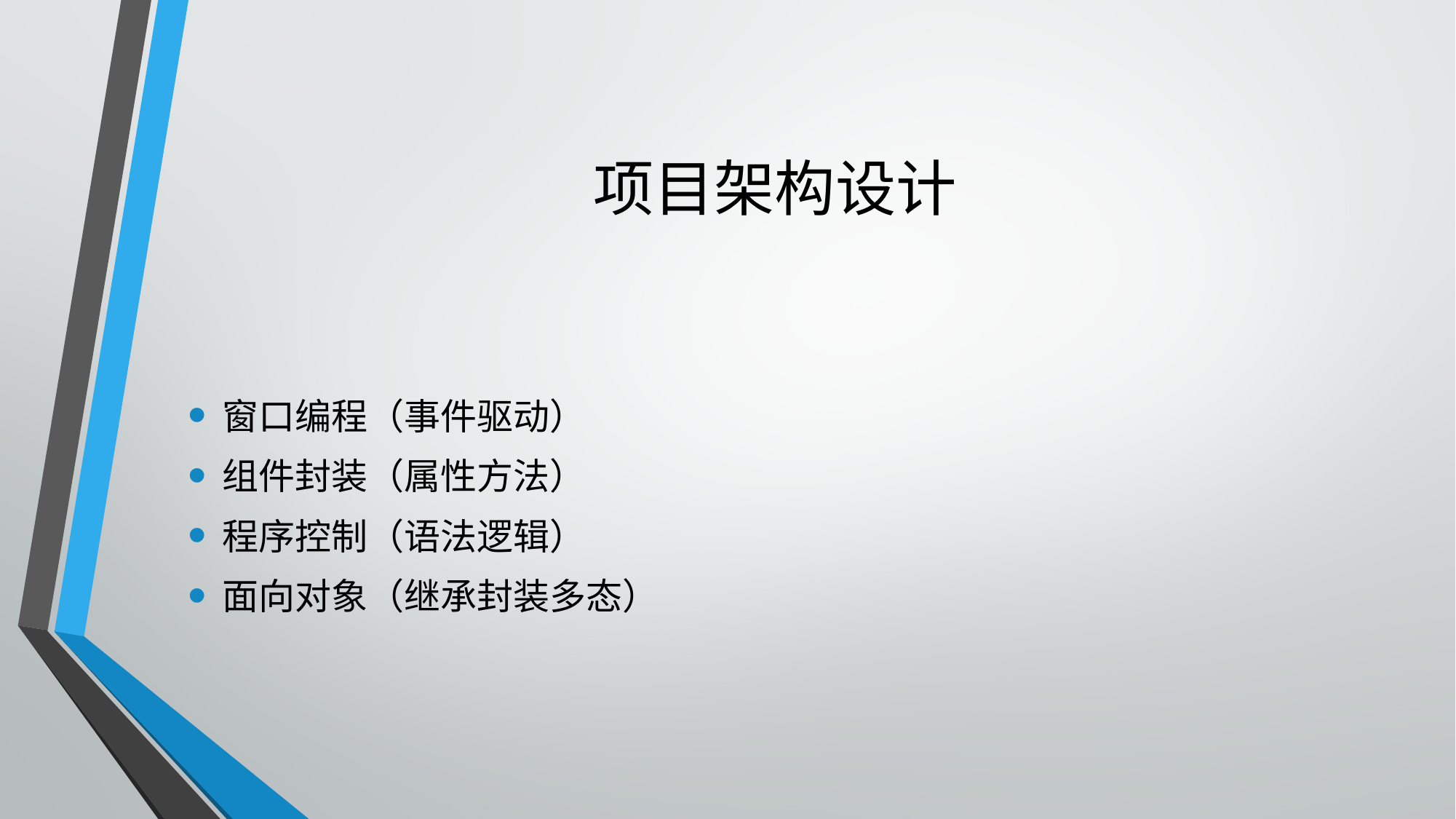

# 项目架构设计
窗口编程（事件驱动）
组件封装（属性方法）
程序控制（语法逻辑）
面向对象（继承封装多态）